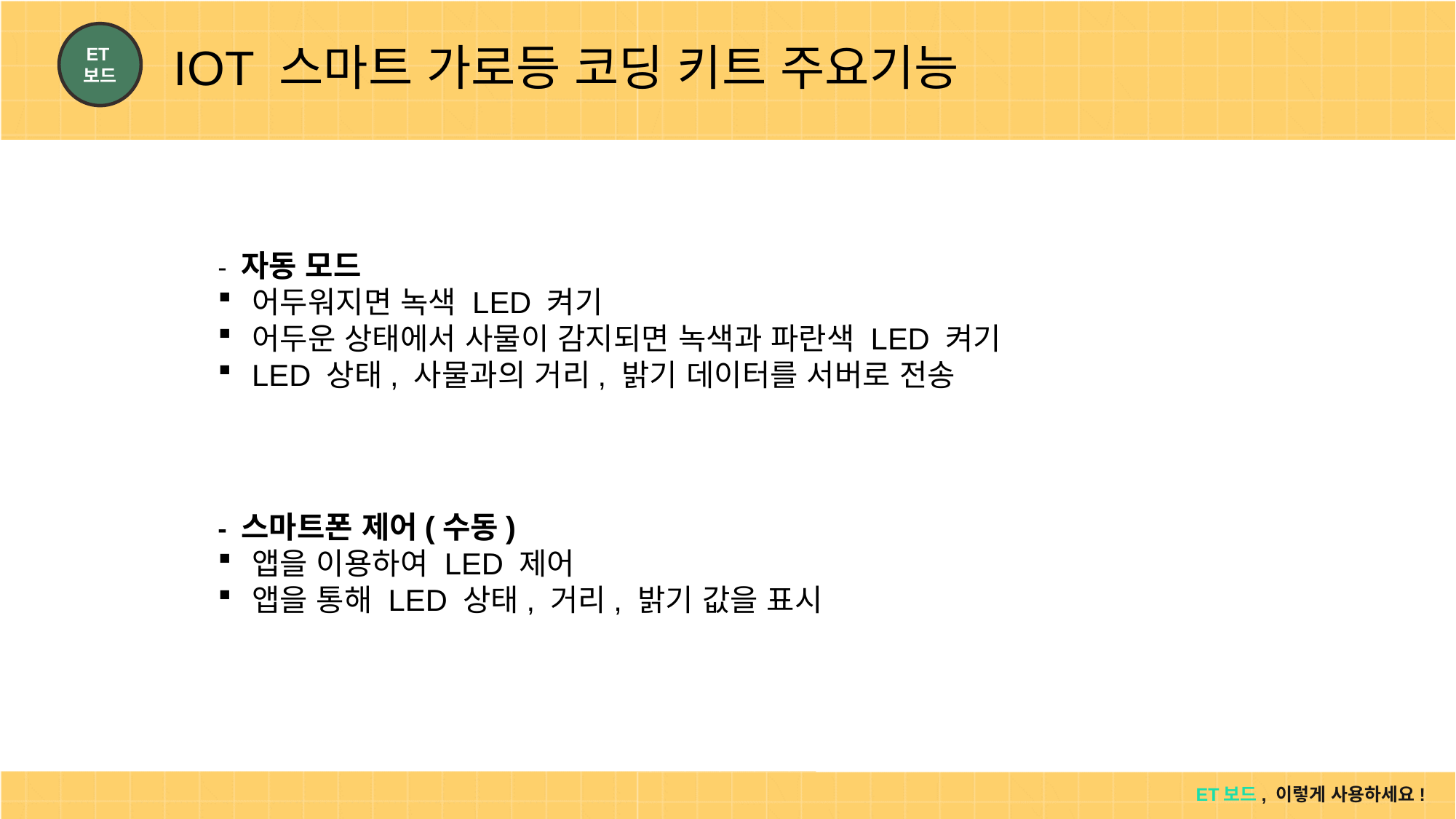

# IOT 스마트 가로등 코딩 키트 주요기능
- 자동 모드
어두워지면 녹색 LED 켜기
어두운 상태에서 사물이 감지되면 녹색과 파란색 LED 켜기
LED 상태, 사물과의 거리, 밝기 데이터를 서버로 전송
- 스마트폰 제어(수동)
앱을 이용하여 LED 제어
앱을 통해 LED 상태, 거리, 밝기 값을 표시